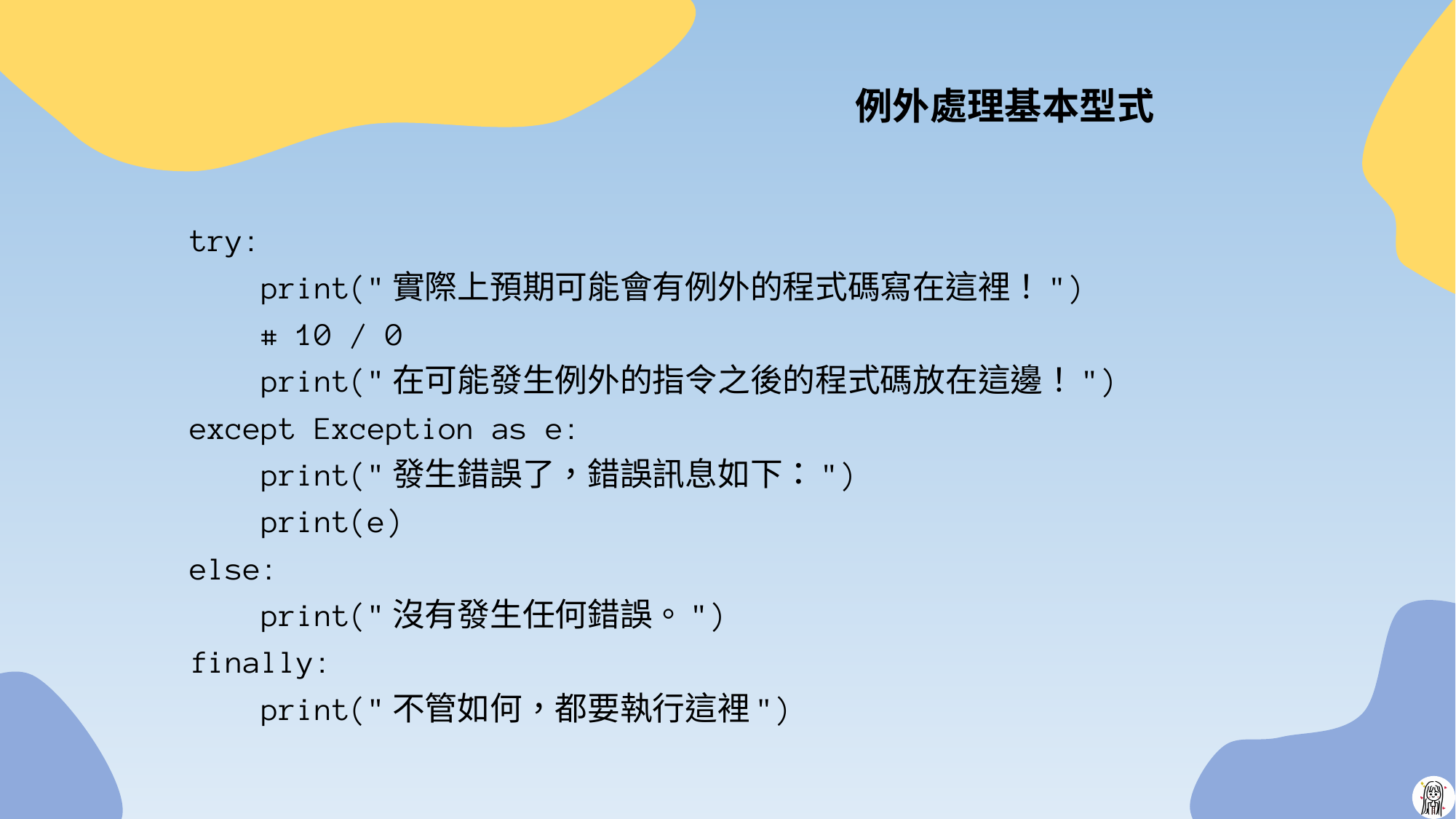

# 例外處理基本型式
try:
    print("實際上預期可能會有例外的程式碼寫在這裡！")
    # 10 / 0
    print("在可能發生例外的指令之後的程式碼放在這邊！")
except Exception as e:
    print("發生錯誤了，錯誤訊息如下：")
    print(e)
else:
    print("沒有發生任何錯誤。")
finally:
    print("不管如何，都要執行這裡")
24